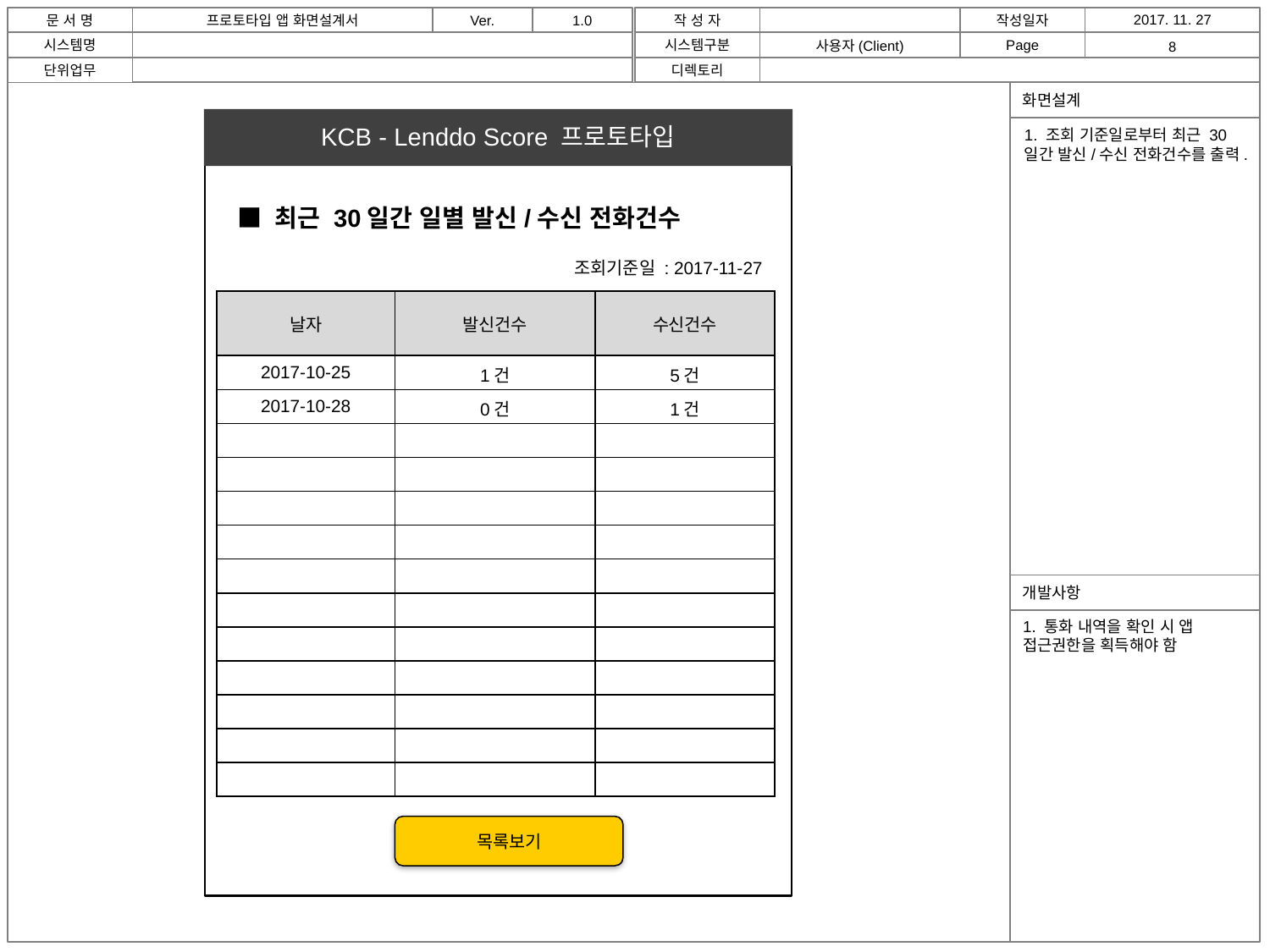

KCB - Lenddo Score 프로토타입

1. 조회 기준일로부터 최근 30일간 발신/수신 전화건수를 출력.

■ 최근 30일간 일별 발신/수신 전화건수
조회기준일 : 2017-11-27
| 날자 | 발신건수 | 수신건수 |
| --- | --- | --- |
| 2017-10-25 | 1건 | 5건 |
| 2017-10-28 | 0건 | 1건 |
|  |  |  |
|  |  |  |
|  |  |  |
|  |  |  |
|  |  |  |
|  |  |  |
|  |  |  |
|  |  |  |
|  |  |  |
|  |  |  |
|  |  |  |
1. 통화 내역을 확인 시 앱 접근권한을 획득해야 함
목록보기